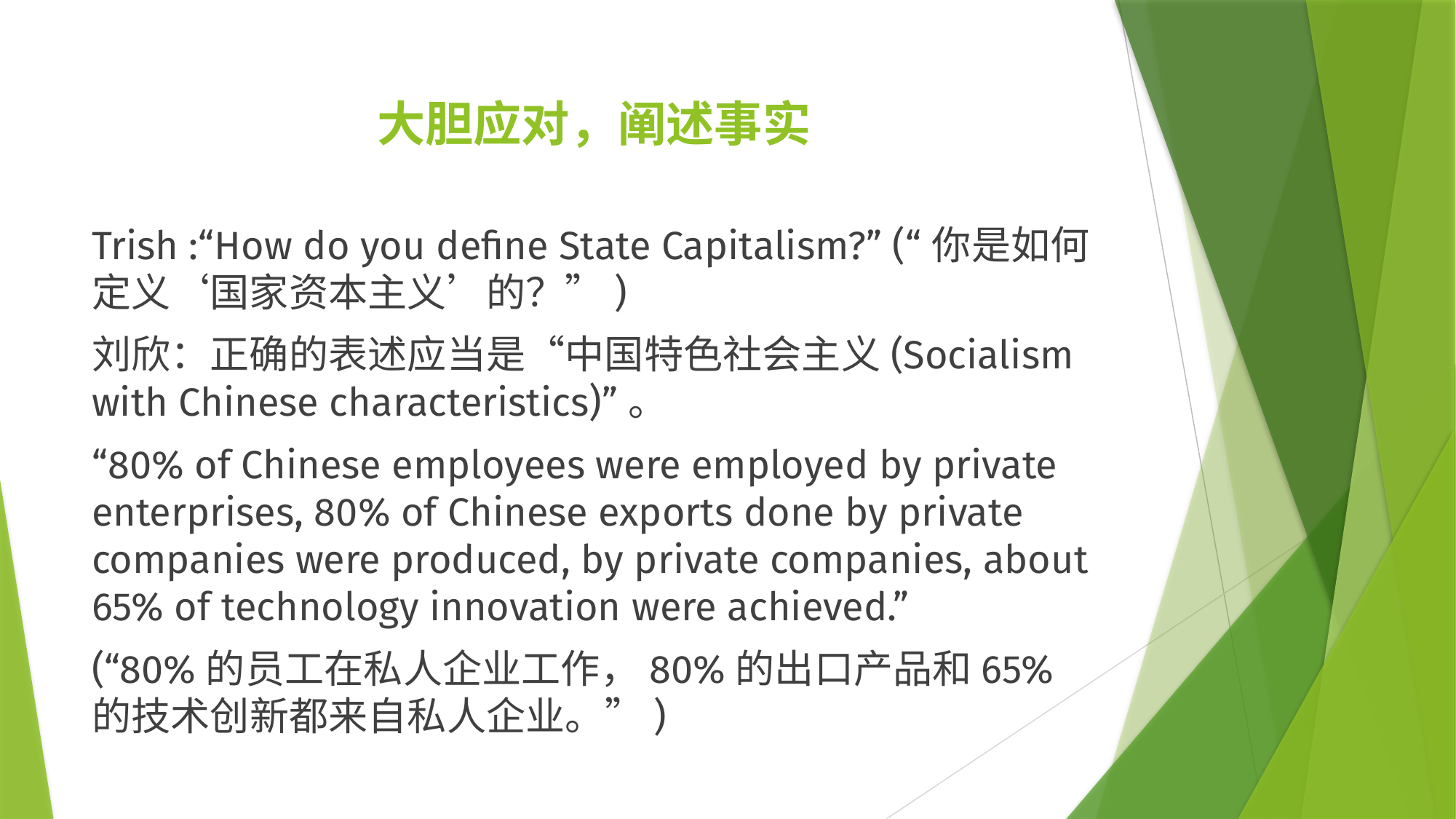

# 大胆应对，阐述事实
Trish :“How do you define State Capitalism?” (“你是如何定义‘国家资本主义’的？”)
刘欣：正确的表述应当是“中国特色社会主义(Socialism with Chinese characteristics)”。
“80% of Chinese employees were employed by private enterprises, 80% of Chinese exports done by private companies were produced, by private companies, about 65% of technology innovation were achieved.”
(“80%的员工在私人企业工作，80%的出口产品和65%的技术创新都来自私人企业。”)